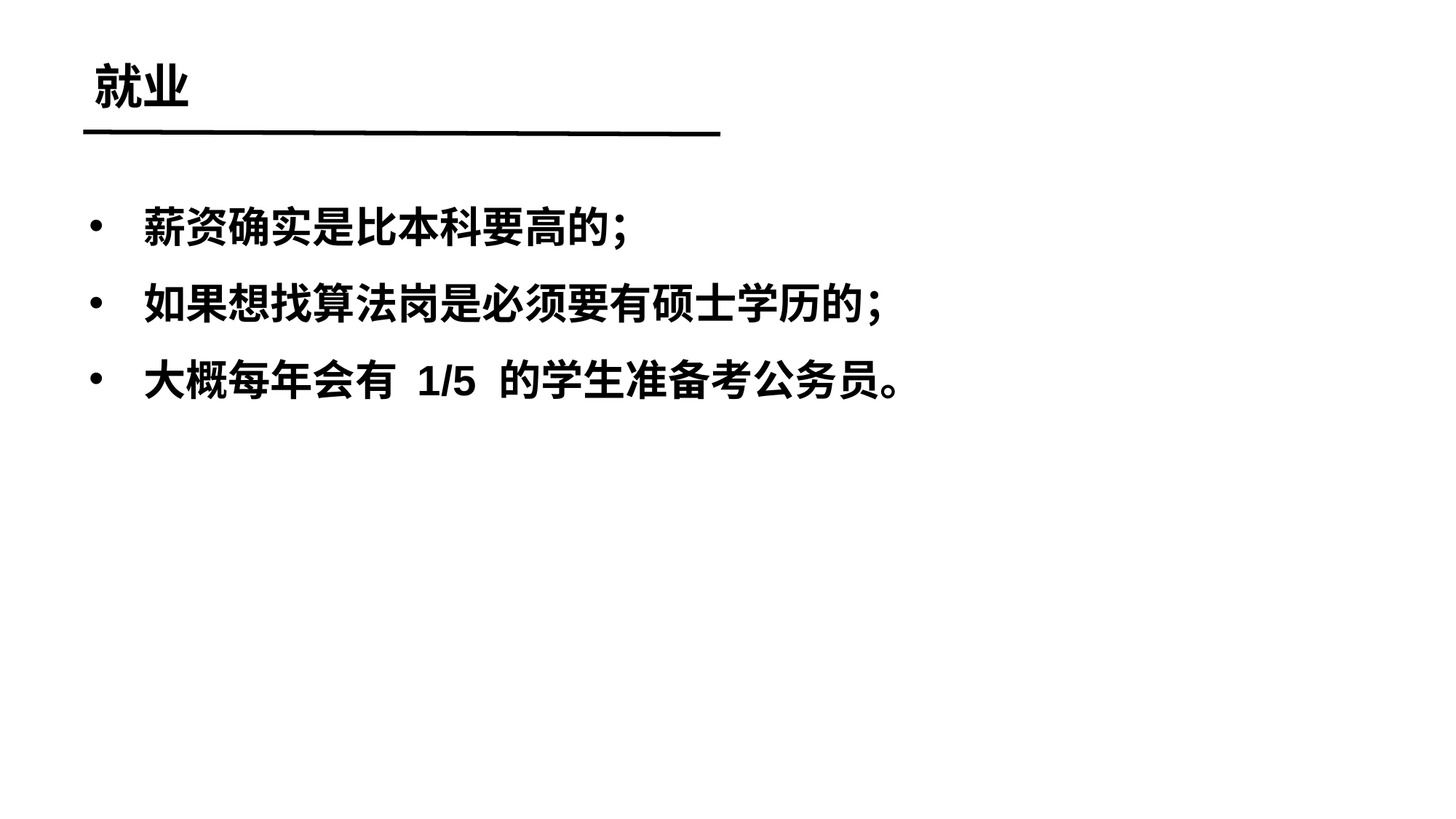

就业
薪资确实是比本科要高的；
如果想找算法岗是必须要有硕士学历的；
大概每年会有 1/5 的学生准备考公务员。